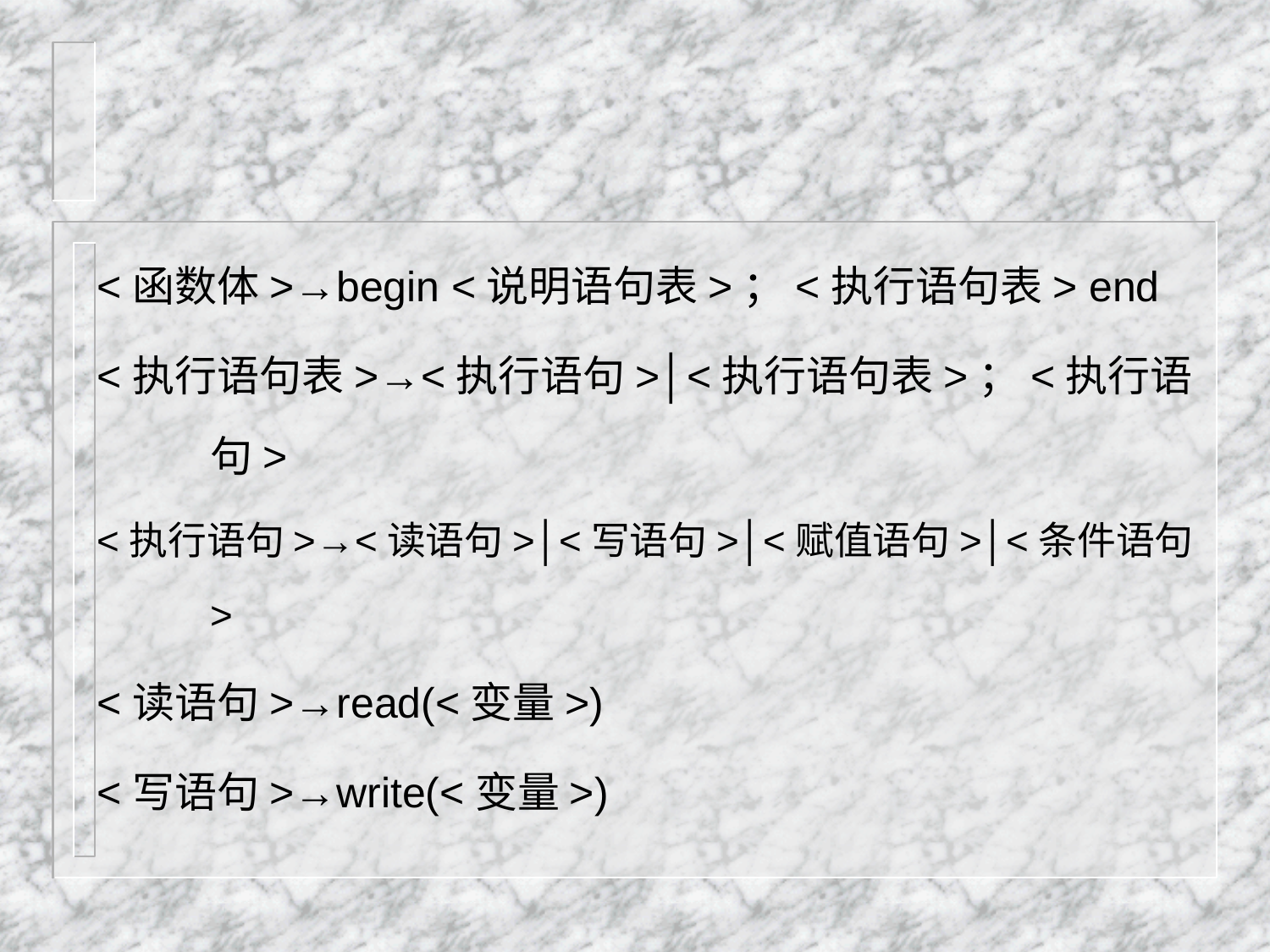

<函数体>→begin <说明语句表>；<执行语句表> end
<执行语句表>→<执行语句>│<执行语句表>；<执行语句>
<执行语句>→<读语句>│<写语句>│<赋值语句>│<条件语句>
<读语句>→read(<变量>)
<写语句>→write(<变量>)